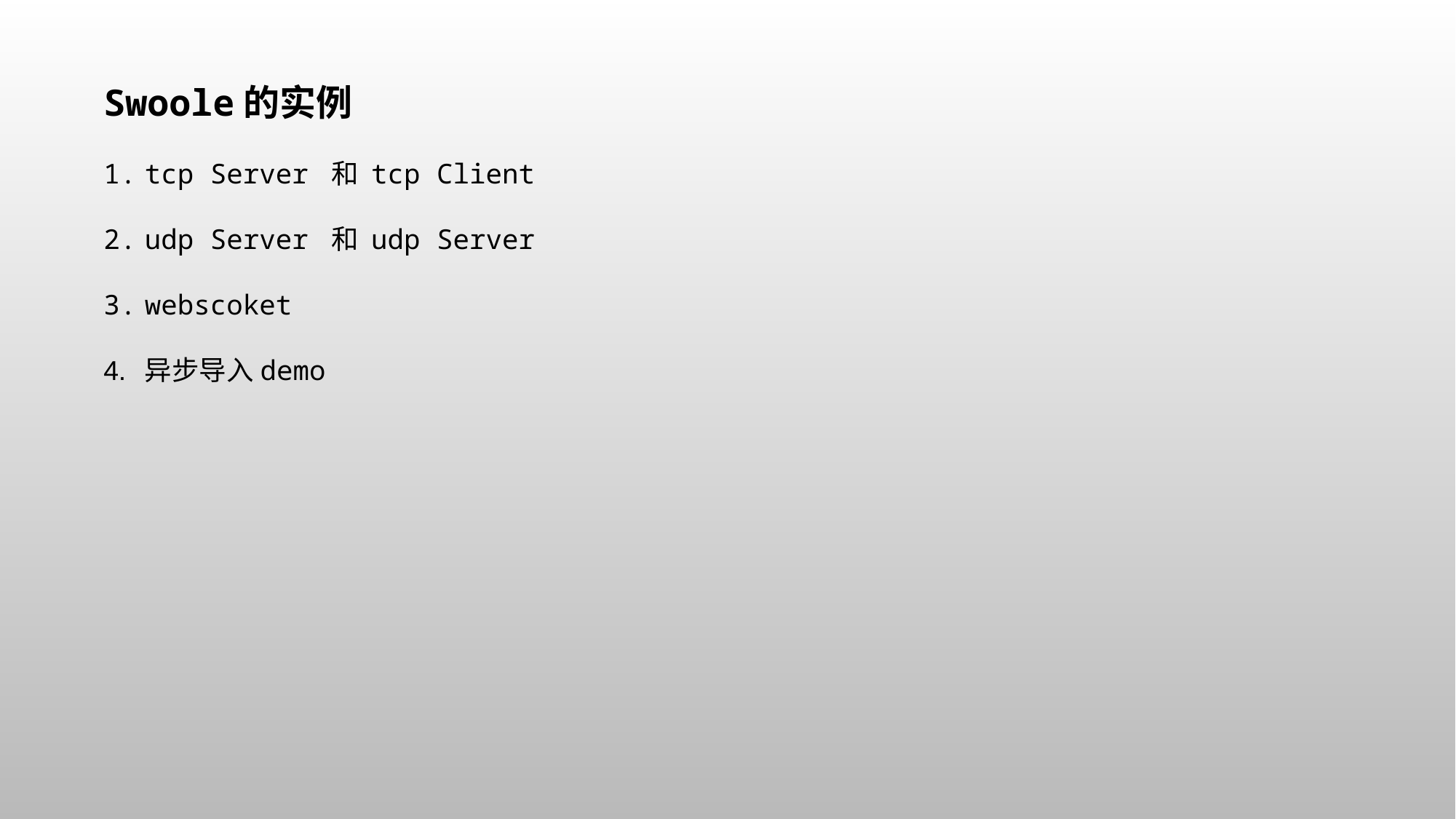

Swoole的实例

tcp Server 和 tcp Client

udp Server 和 udp Server

webscoket

异步导入demo